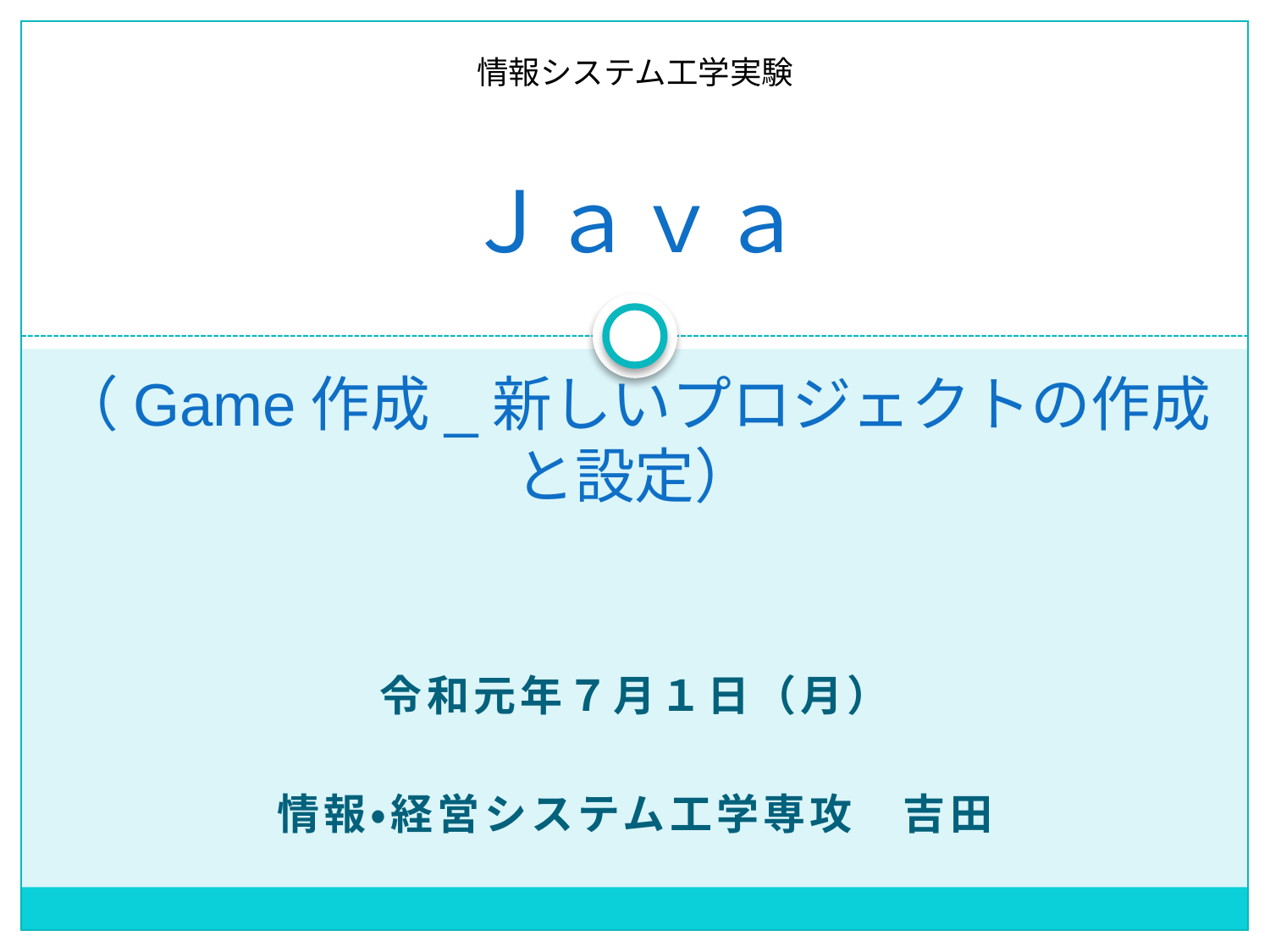

情報システム工学実験
# Ｊａｖａ
（Game作成_新しいプロジェクトの作成と設定）
令和元年７月１日（月）

情報・経営システム工学専攻　吉田